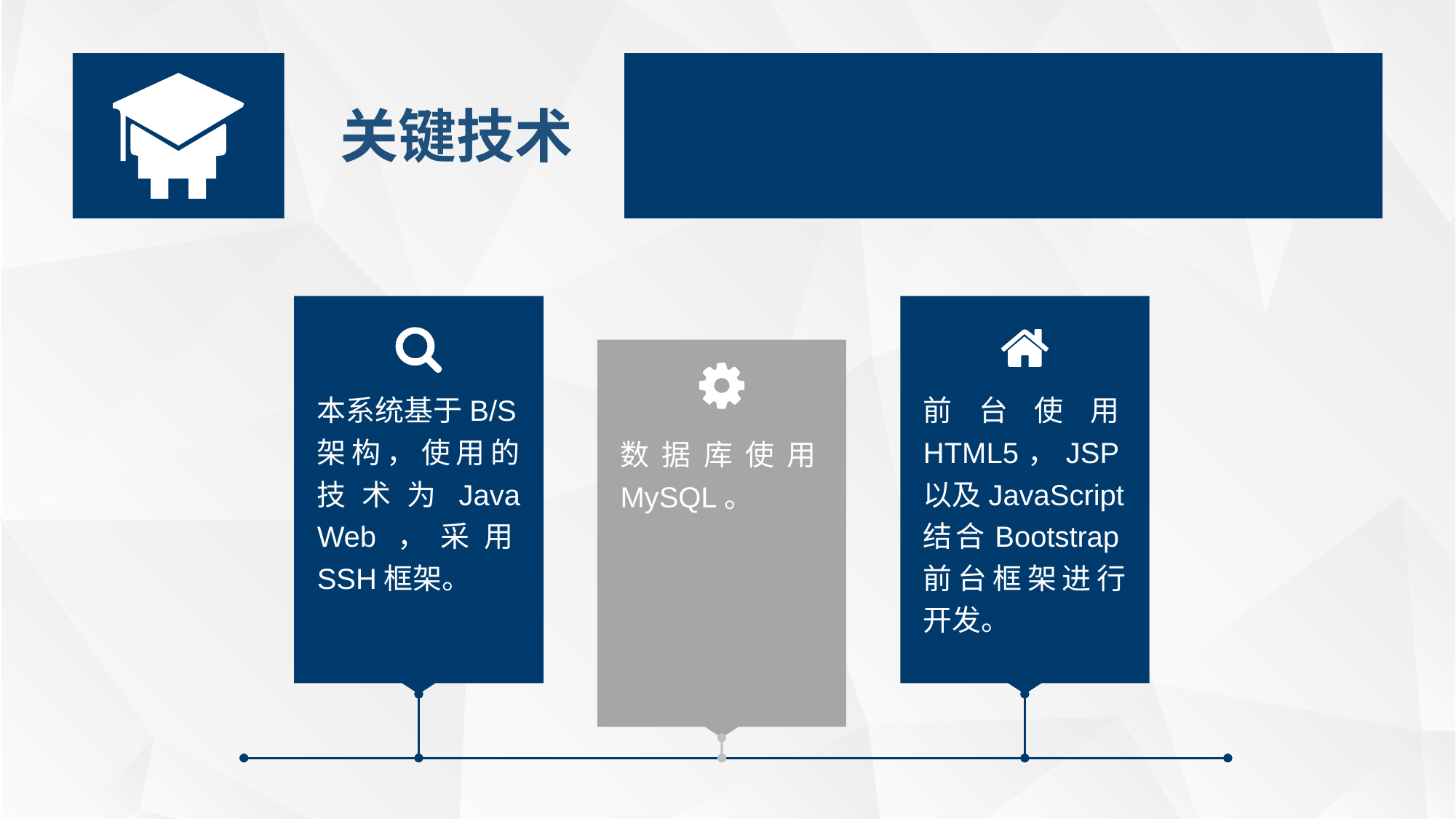

关键技术

本系统基于B/S架构，使用的技术为Java Web，采用SSH框架。
前台使用HTML5，JSP以及JavaScript结合Bootstrap前台框架进行开发。
数据库使用MySQL。